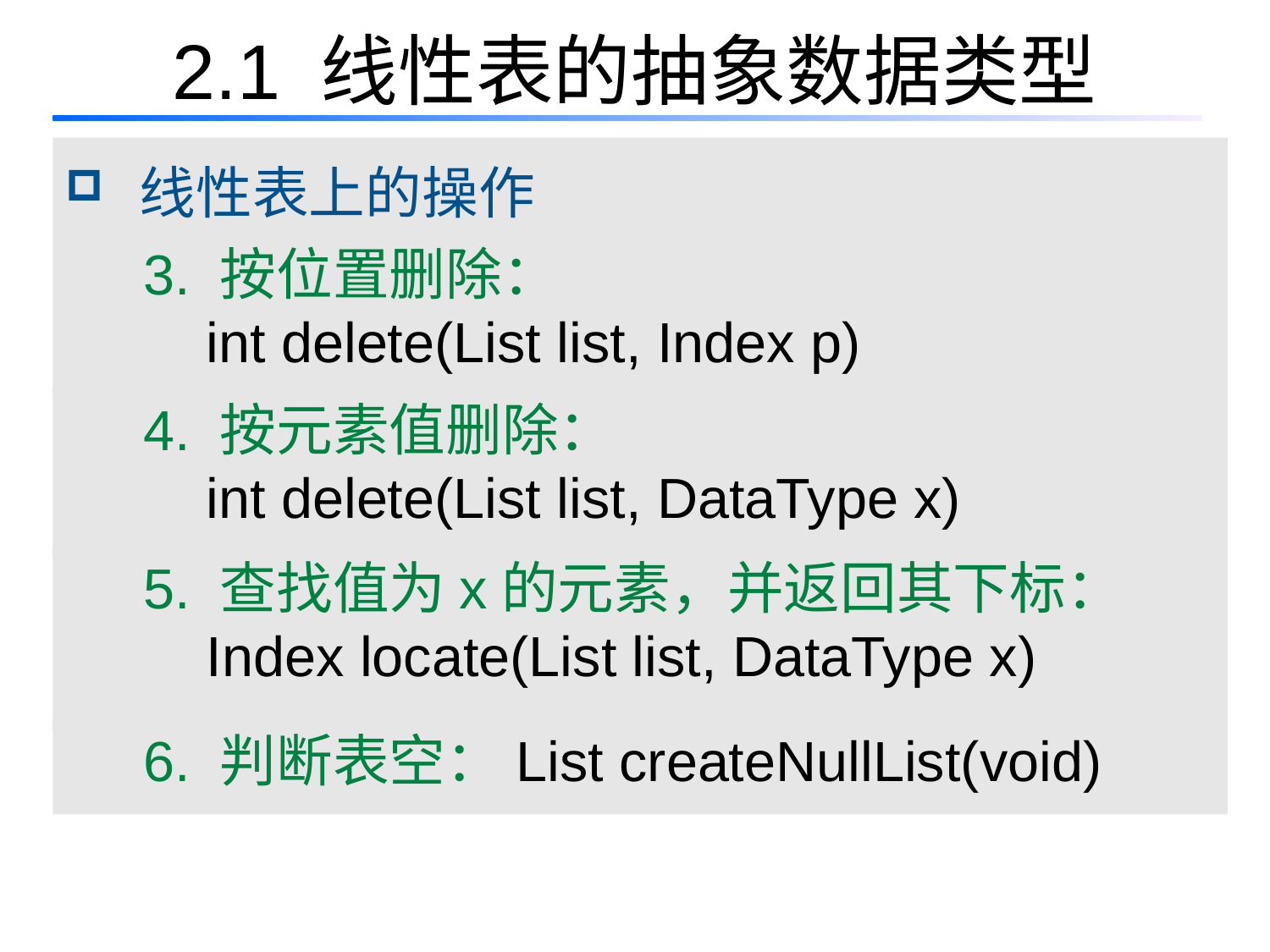

# 2.1 线性表的抽象数据类型

 线性表上的操作
     3. 按位置删除：
         int delete(List list, Index p)
     4. 按元素值删除：
         int delete(List list, DataType x)
     5. 查找值为x的元素，并返回其下标：
         Index locate(List list, DataType x)
     6. 判断表空：List createNullList(void)